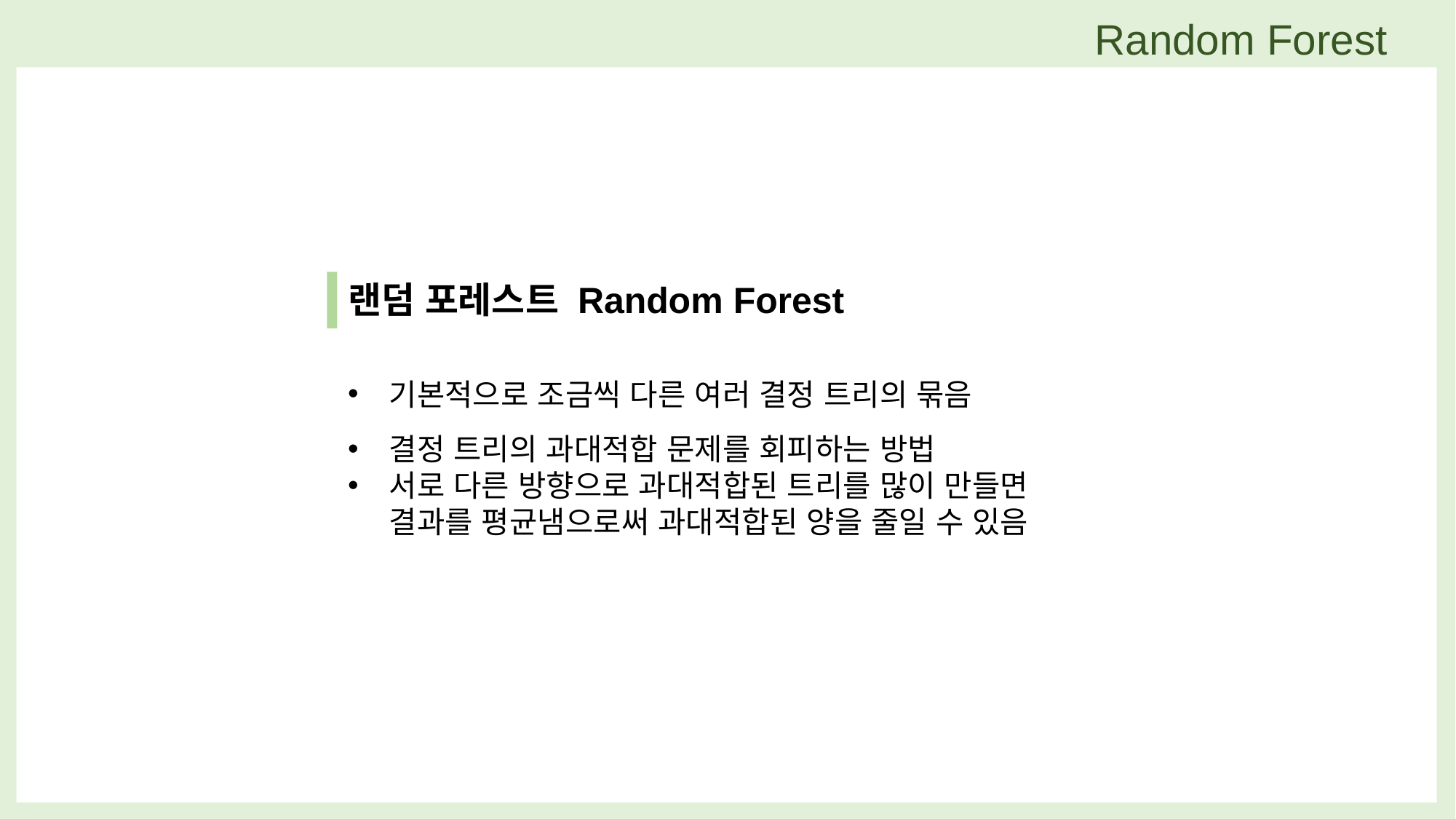

Random Forest

랜덤 포레스트 Random Forest

기본적으로 조금씩 다른 여러 결정 트리의 묶음
결정 트리의 과대적합 문제를 회피하는 방법
서로 다른 방향으로 과대적합된 트리를 많이 만들면 결과를 평균냄으로써 과대적합된 양을 줄일 수 있음